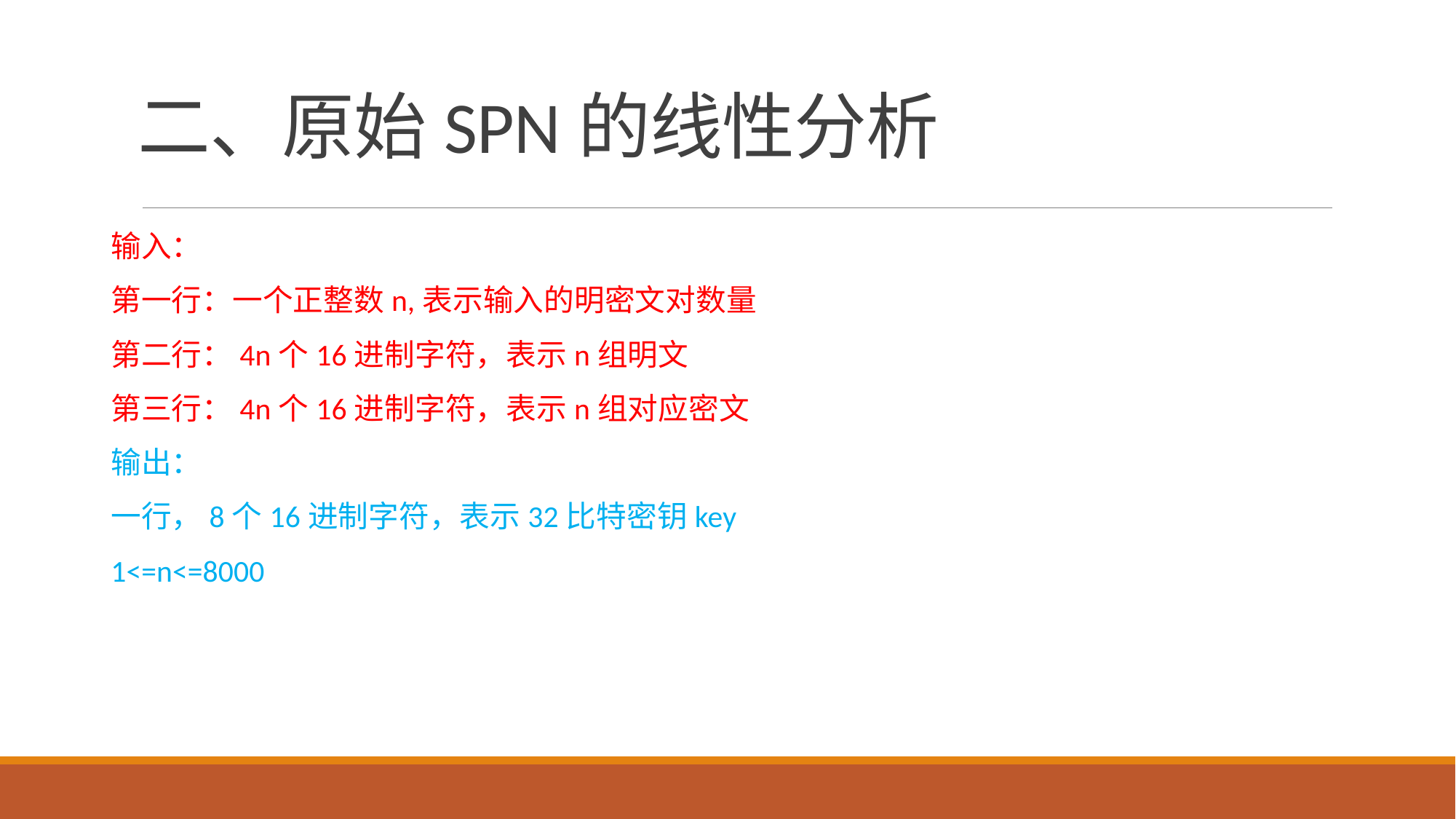

# 二、原始SPN的线性分析
输入：
第一行：一个正整数n,表示输入的明密文对数量
第二行：4n个16进制字符，表示n组明文
第三行：4n个16进制字符，表示n组对应密文
输出：
一行，8个16进制字符，表示32比特密钥key
1<=n<=8000